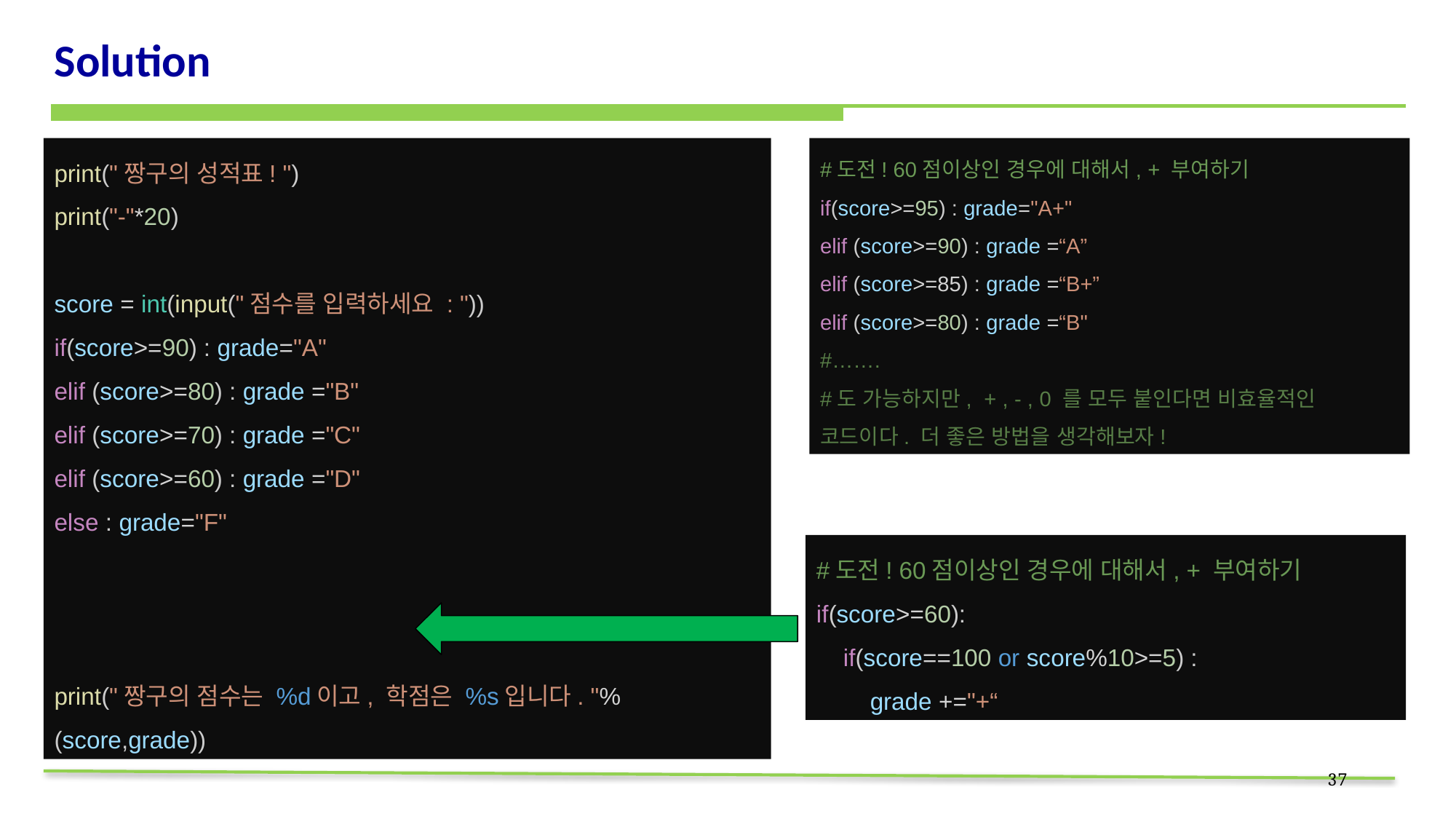

# Solution
print("짱구의 성적표! ")
print("-"*20)
score = int(input("점수를 입력하세요 : "))
if(score>=90) : grade="A"
elif (score>=80) : grade ="B"
elif (score>=70) : grade ="C"
elif (score>=60) : grade ="D"
else : grade="F"

print("짱구의 점수는 %d이고, 학점은 %s입니다. "%(score,grade))
#도전! 60점이상인 경우에 대해서, + 부여하기
if(score>=95) : grade="A+"
elif (score>=90) : grade =“A”
elif (score>=85) : grade =“B+”
elif (score>=80) : grade =“B"
#…….
#도 가능하지만,  + , - , 0 를 모두 붙인다면 비효율적인 코드이다. 더 좋은 방법을 생각해보자!

#도전! 60점이상인 경우에 대해서, + 부여하기
if(score>=60):
    if(score==100 or score%10>=5) :
        grade +="+“

37